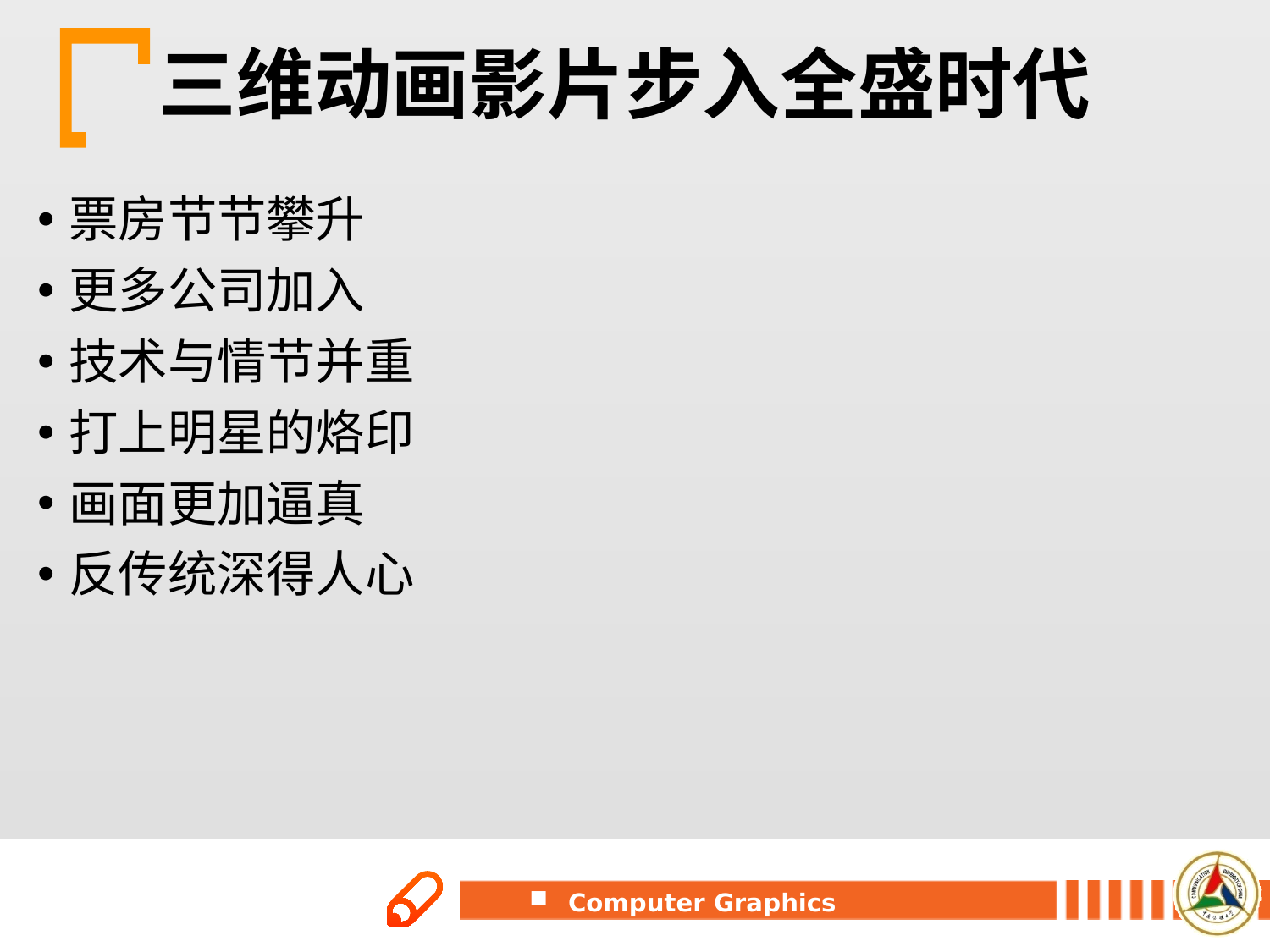

# 三维动画影片步入全盛时代
票房节节攀升
更多公司加入
技术与情节并重
打上明星的烙印
画面更加逼真
反传统深得人心